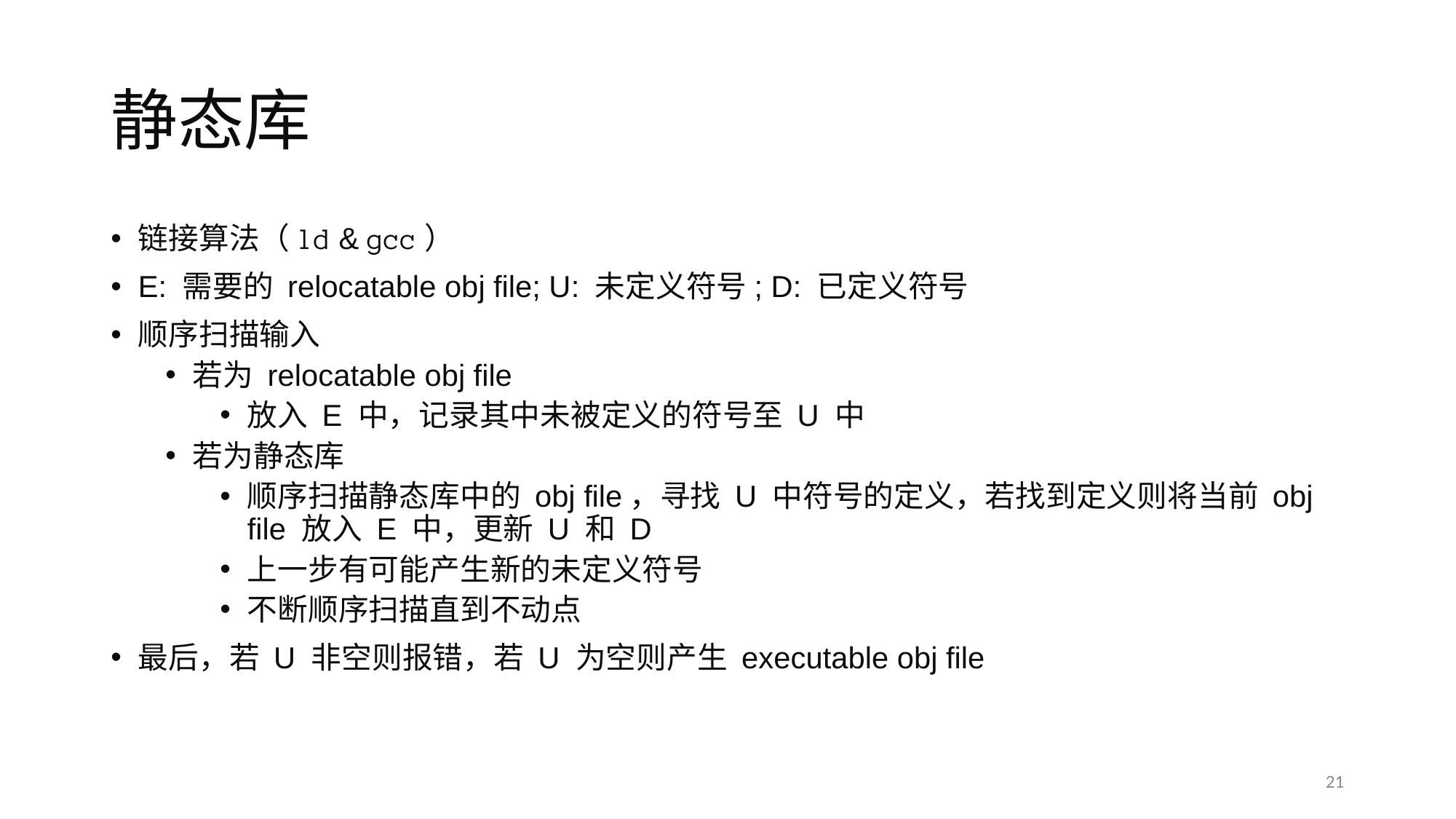

# 静态库
链接算法（ld & gcc）
E: 需要的 relocatable obj file; U: 未定义符号; D: 已定义符号
顺序扫描输入
若为 relocatable obj file
放入 E 中，记录其中未被定义的符号至 U 中
若为静态库
顺序扫描静态库中的 obj file，寻找 U 中符号的定义，若找到定义则将当前 obj file 放入 E 中，更新 U 和 D
上一步有可能产生新的未定义符号
不断顺序扫描直到不动点
最后，若 U 非空则报错，若 U 为空则产生 executable obj file

21